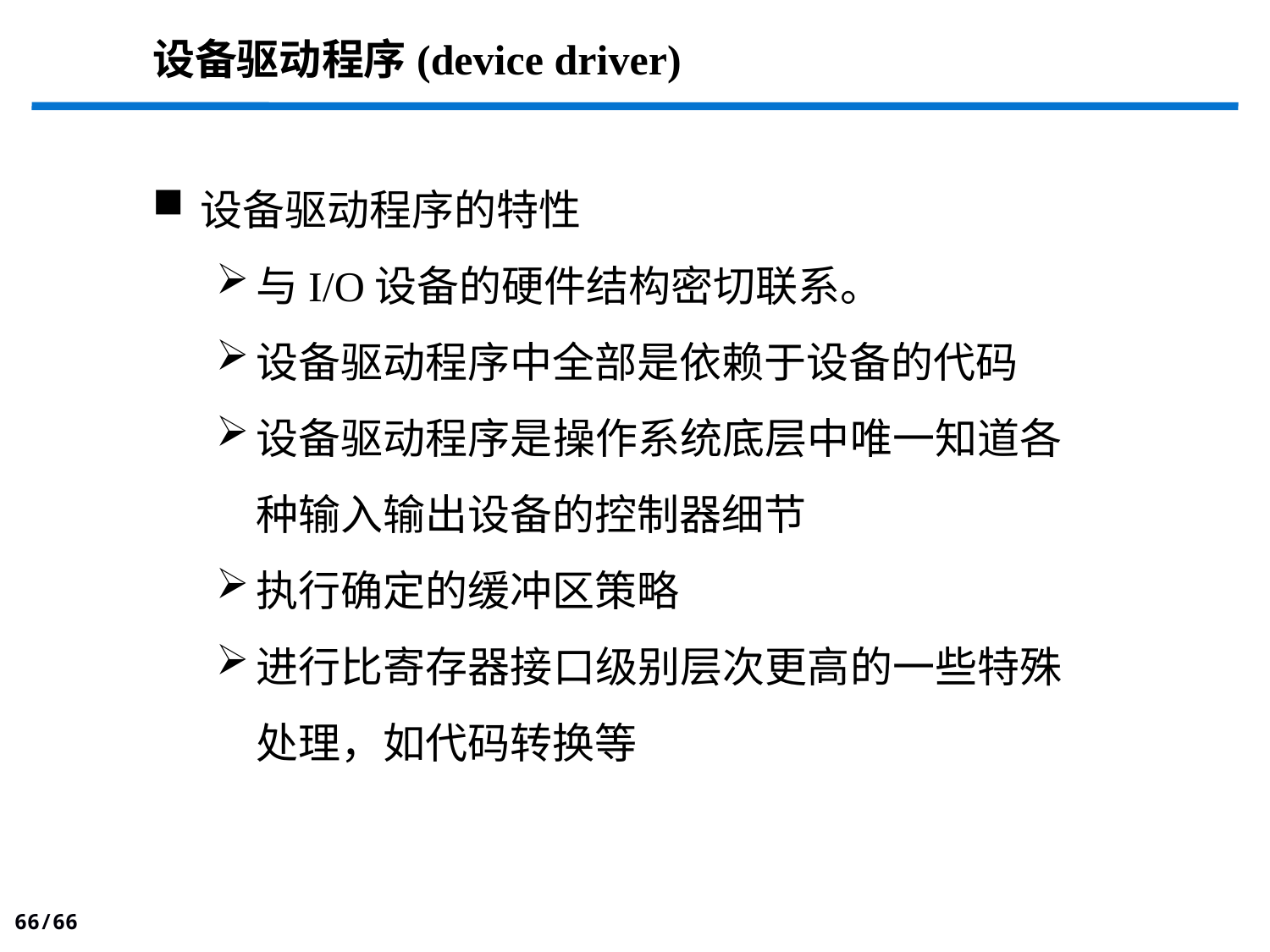

# 设备驱动程序(device driver)
设备驱动程序的特性
与I/O设备的硬件结构密切联系。
设备驱动程序中全部是依赖于设备的代码
设备驱动程序是操作系统底层中唯一知道各种输入输出设备的控制器细节
执行确定的缓冲区策略
进行比寄存器接口级别层次更高的一些特殊处理，如代码转换等